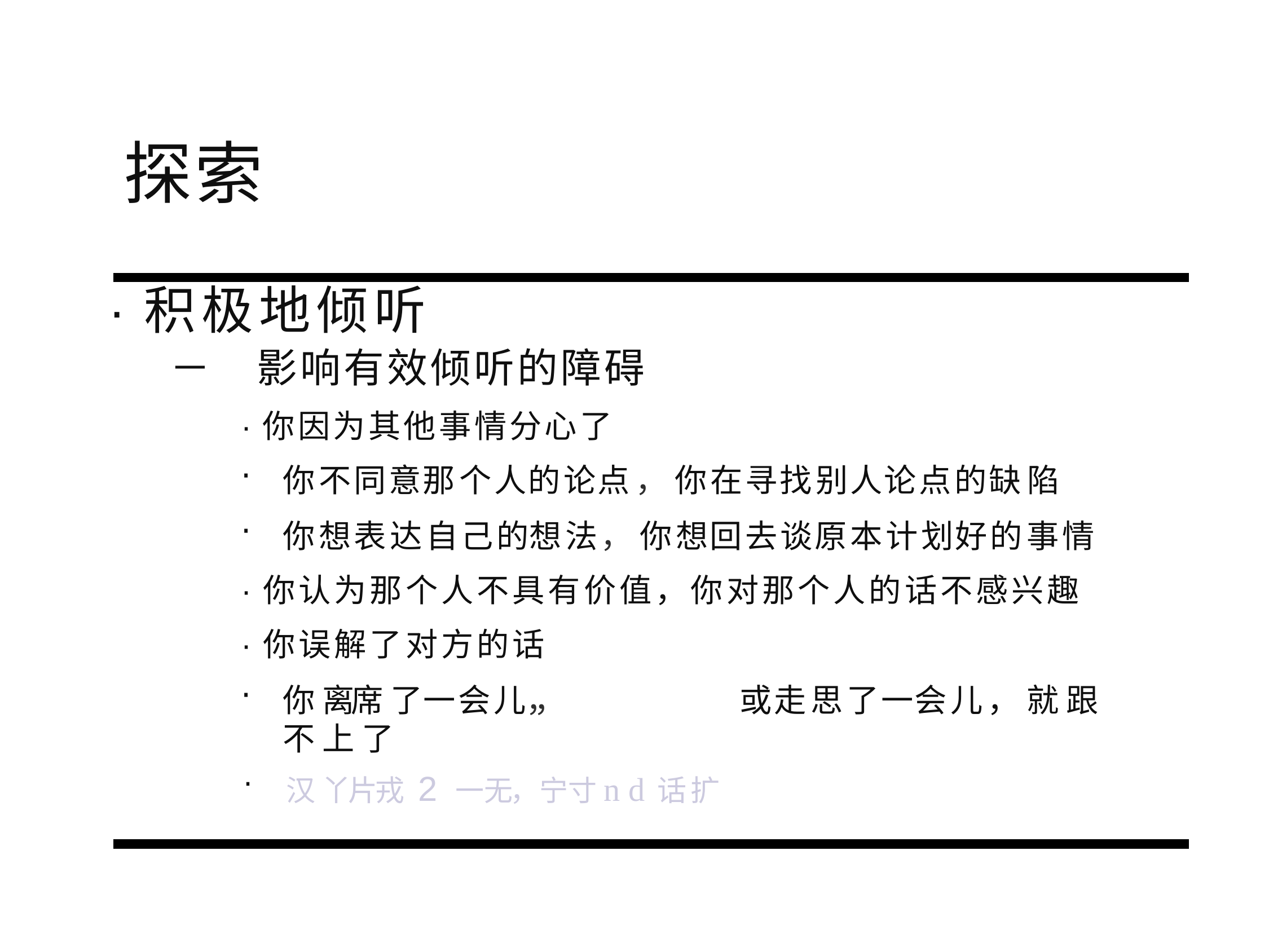

# 探索
·积极地倾听
－影响有效倾听的障碍
·你因为其他事情分心了
你不同意那个人的论点， 你在寻找别人论点的缺陷
你想表达自己的想法， 你想回去谈原本计划好的事情
·你认为那个人不具有价值，你对那个人的话不感兴趣
·你误解了对方的话
你离席 了一会儿，，	或	走	思	了一会儿， 就 跟 不 上 了
汉丫片戎 2 一无，宁寸n d话扩